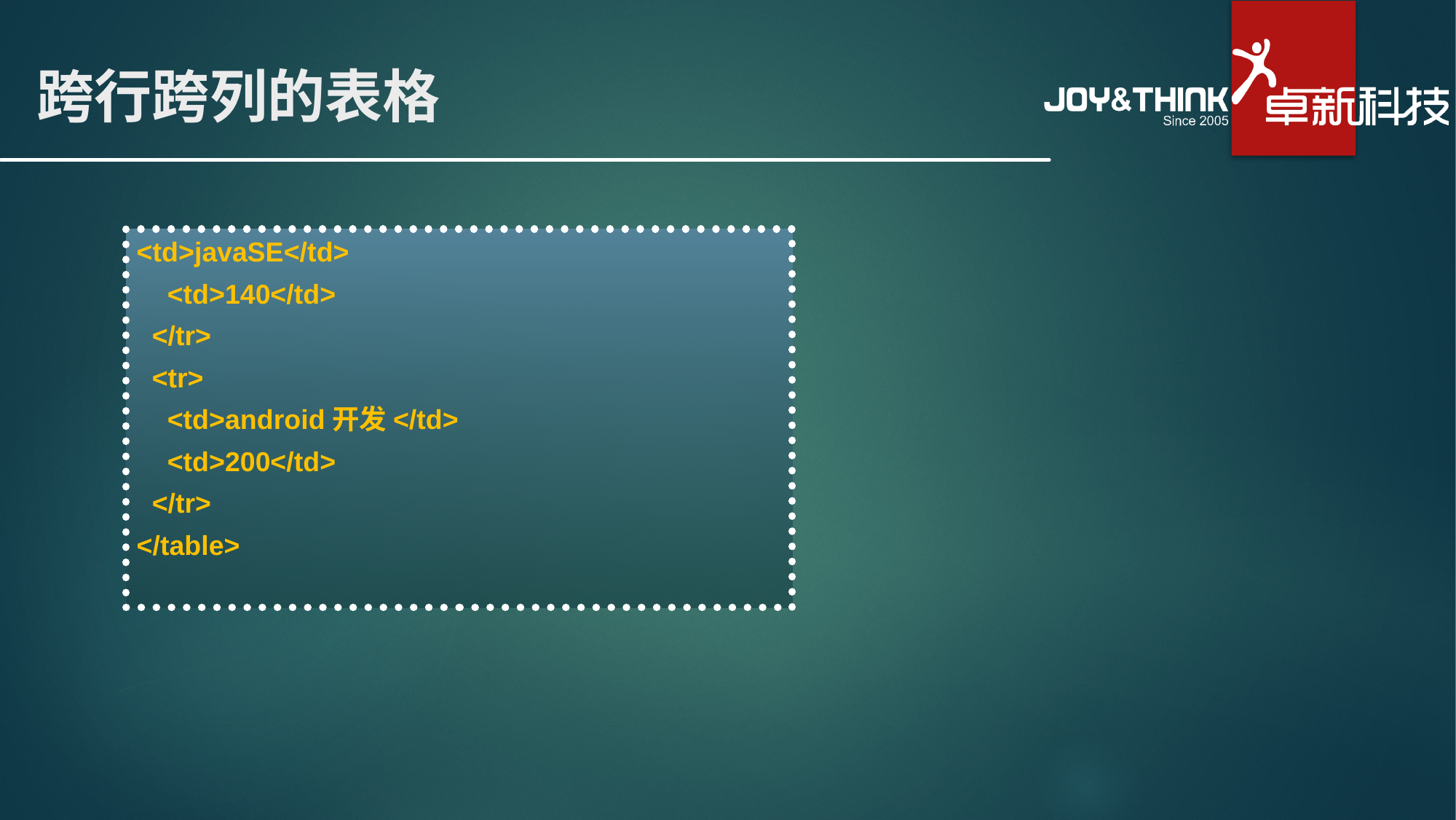

# 跨行跨列的表格
<td>javaSE</td>
    <td>140</td>
  </tr>
  <tr>
    <td>android开发</td>
    <td>200</td>
  </tr>
</table>